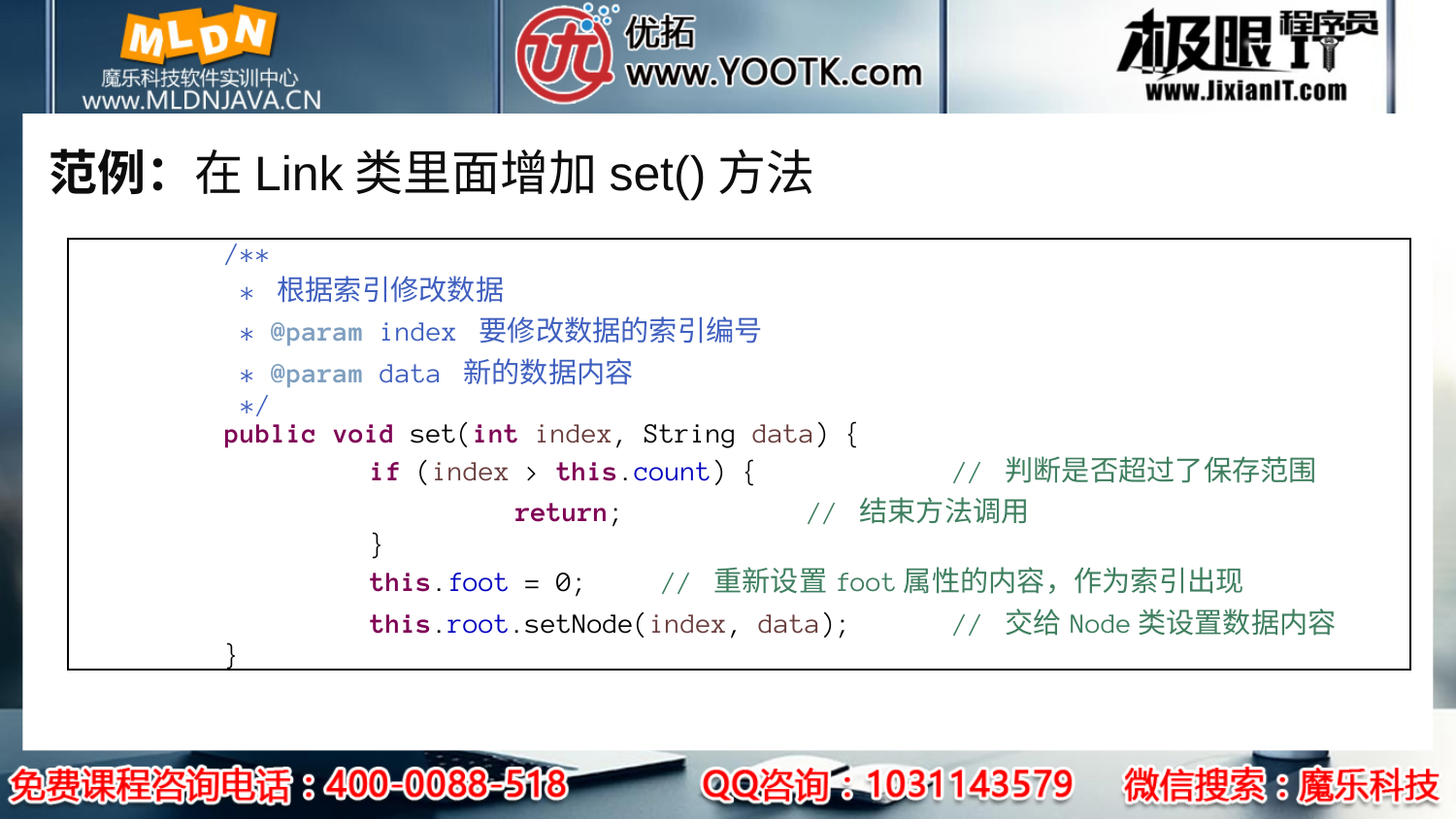

# 范例：在Link类里面增加set()方法
| /\*\* \* 根据索引修改数据 \* @param index 要修改数据的索引编号 \* @param data 新的数据内容 \*/ public void set(int index, String data) { if (index > this.count) { // 判断是否超过了保存范围 return; // 结束方法调用 } this.foot = 0; // 重新设置foot属性的内容，作为索引出现 this.root.setNode(index, data); // 交给Node类设置数据内容 } |
| --- |